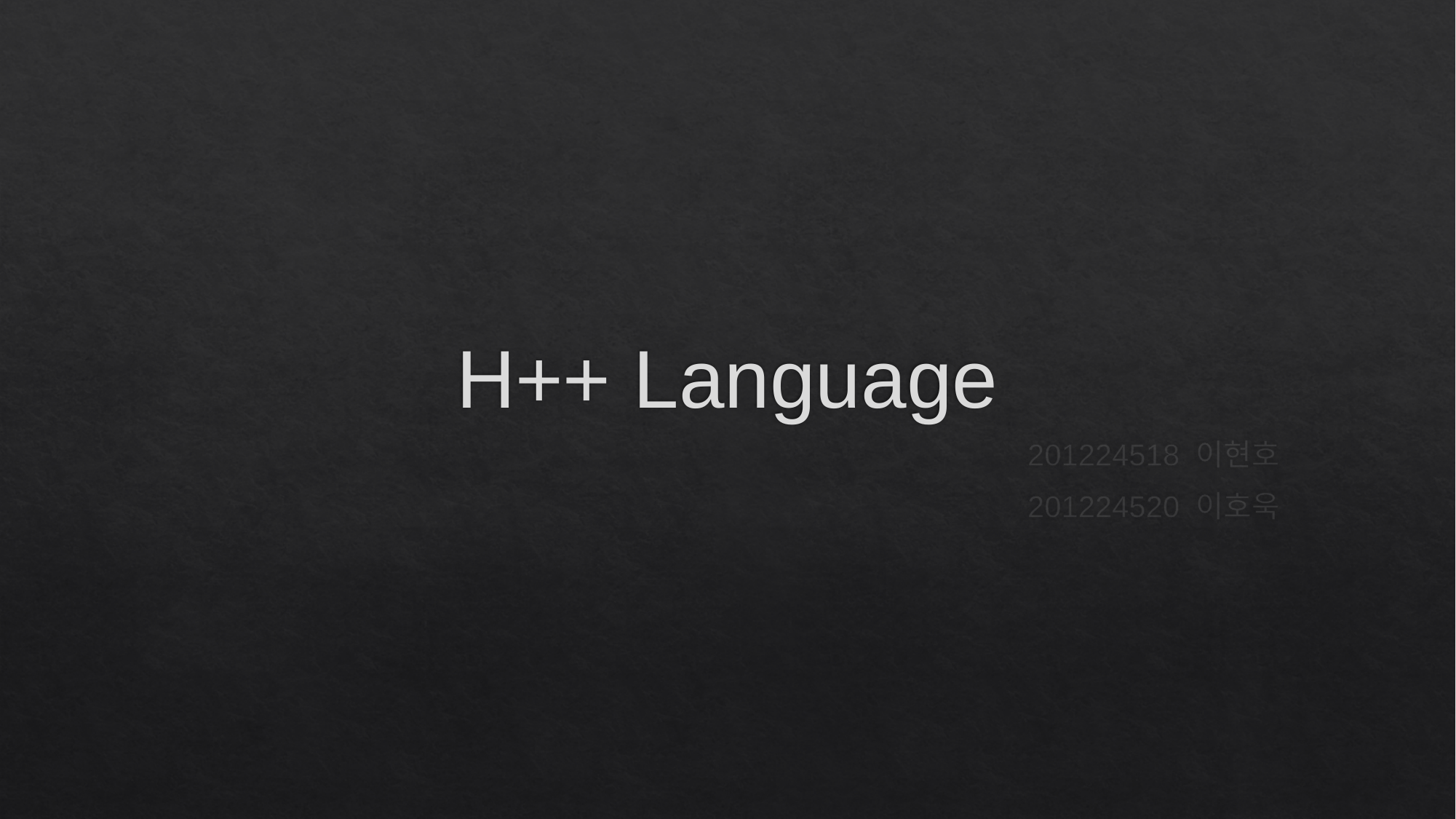

# H++ Language
201224518 이현호
201224520 이호욱